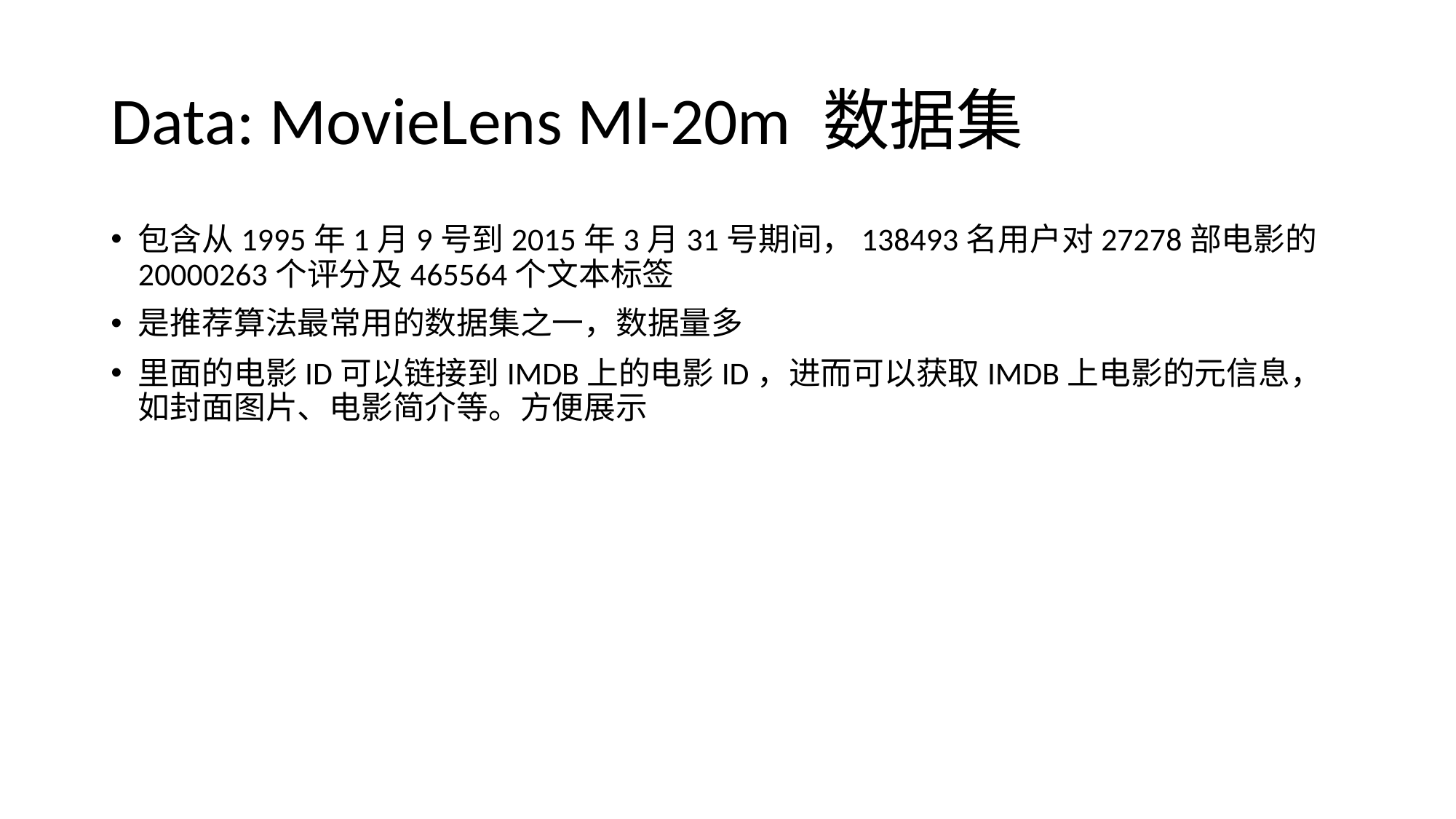

# Data: MovieLens Ml-20m 数据集
包含从1995年1月9号到2015年3月31号期间，138493名用户对27278部电影的20000263个评分及465564个文本标签
是推荐算法最常用的数据集之一，数据量多
里面的电影ID可以链接到IMDB上的电影ID，进而可以获取IMDB上电影的元信息，如封面图片、电影简介等。方便展示